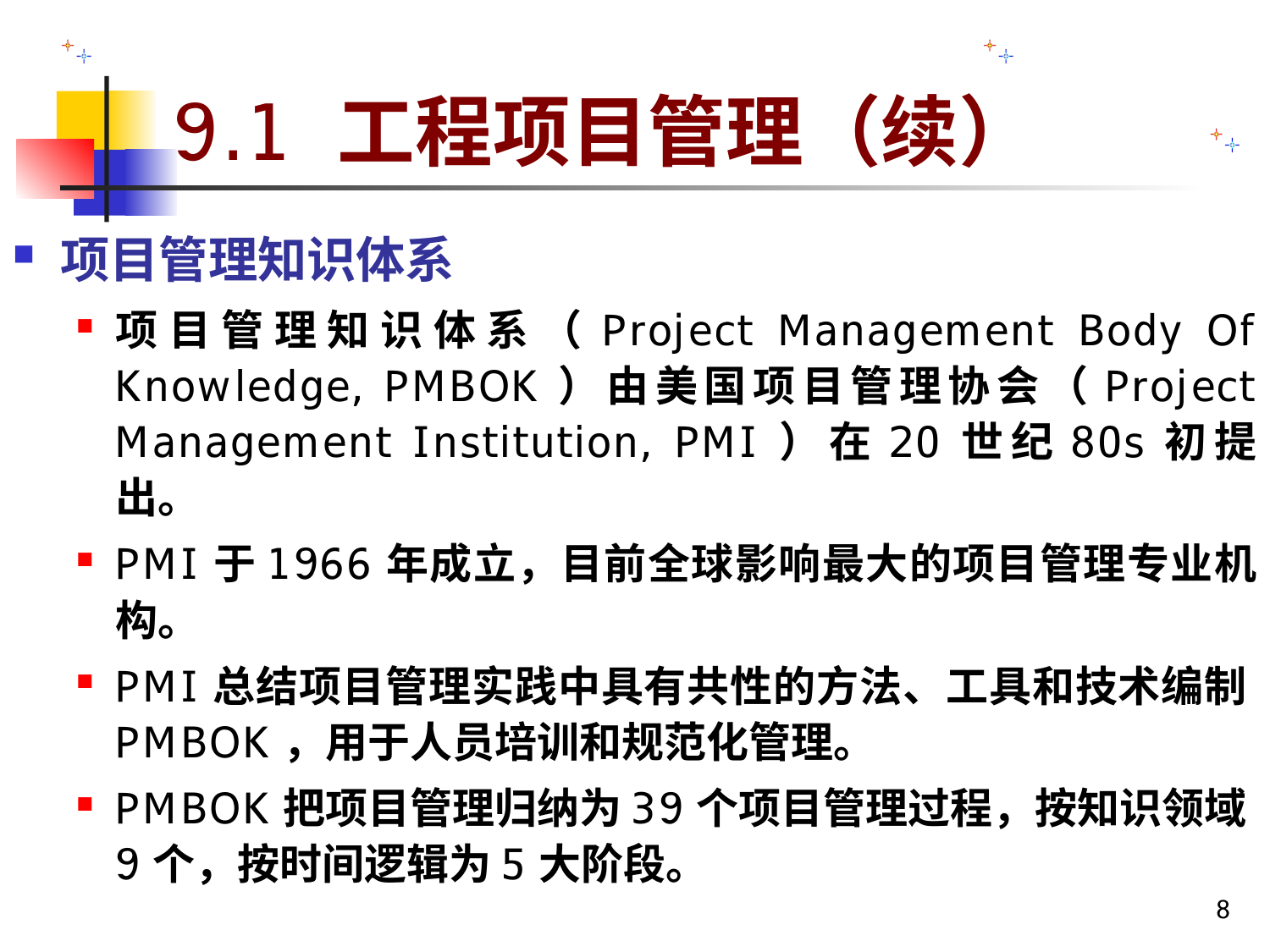

# 9.1 工程项目管理（续）
项目管理知识体系
项目管理知识体系（Project Management Body Of Knowledge, PMBOK）由美国项目管理协会（Project Management Institution, PMI）在20世纪80s初提出。
PMI于1966年成立，目前全球影响最大的项目管理专业机构。
PMI总结项目管理实践中具有共性的方法、工具和技术编制PMBOK，用于人员培训和规范化管理。
PMBOK把项目管理归纳为39个项目管理过程，按知识领域9个，按时间逻辑为5大阶段。
8